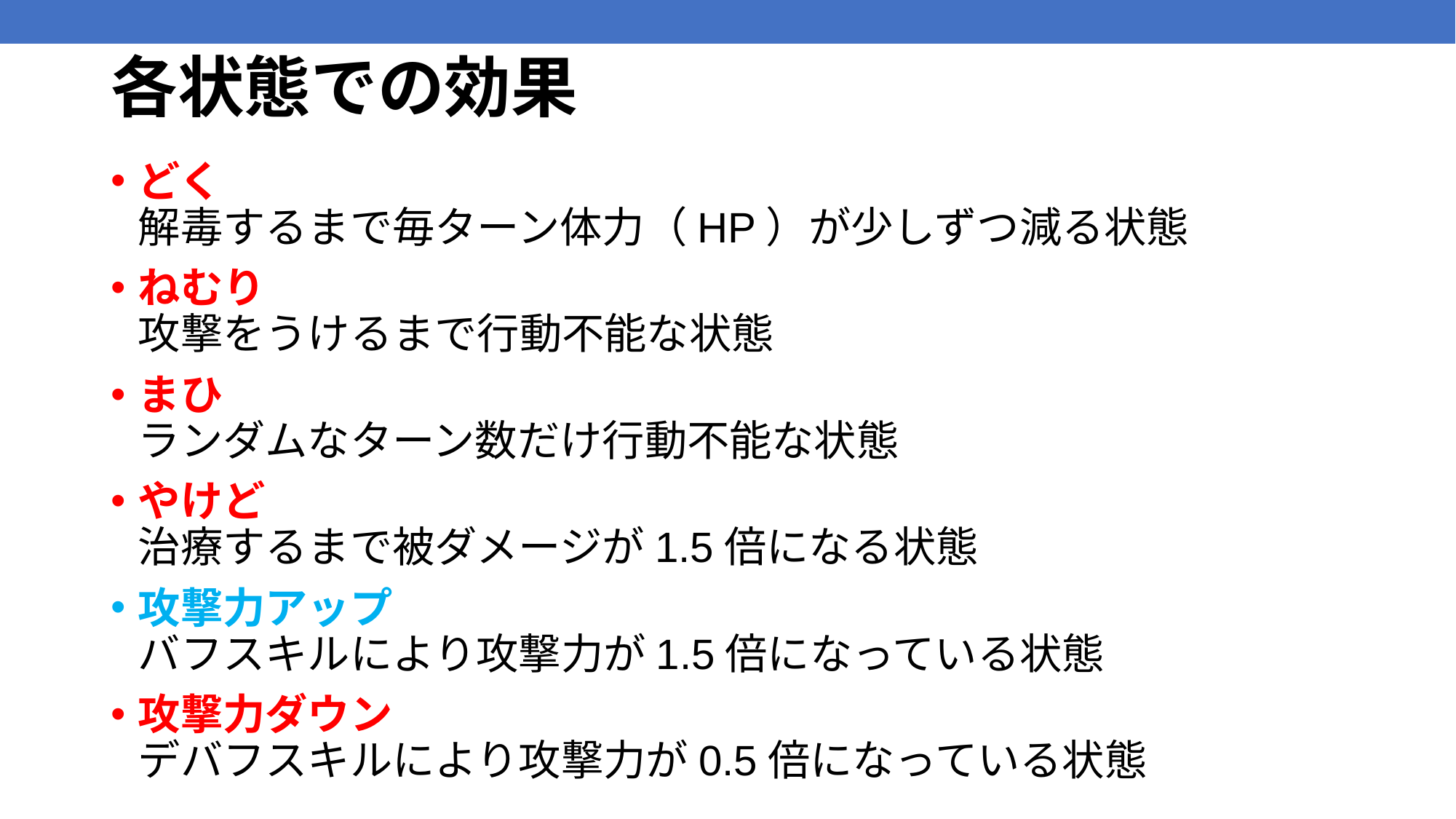

# 各状態での効果
どく
解毒するまで毎ターン体力（HP）が少しずつ減る状態
ねむり
攻撃をうけるまで行動不能な状態
まひ
ランダムなターン数だけ行動不能な状態
やけど
治療するまで被ダメージが1.5倍になる状態
攻撃力アップ
バフスキルにより攻撃力が1.5倍になっている状態
攻撃力ダウン
デバフスキルにより攻撃力が0.5倍になっている状態